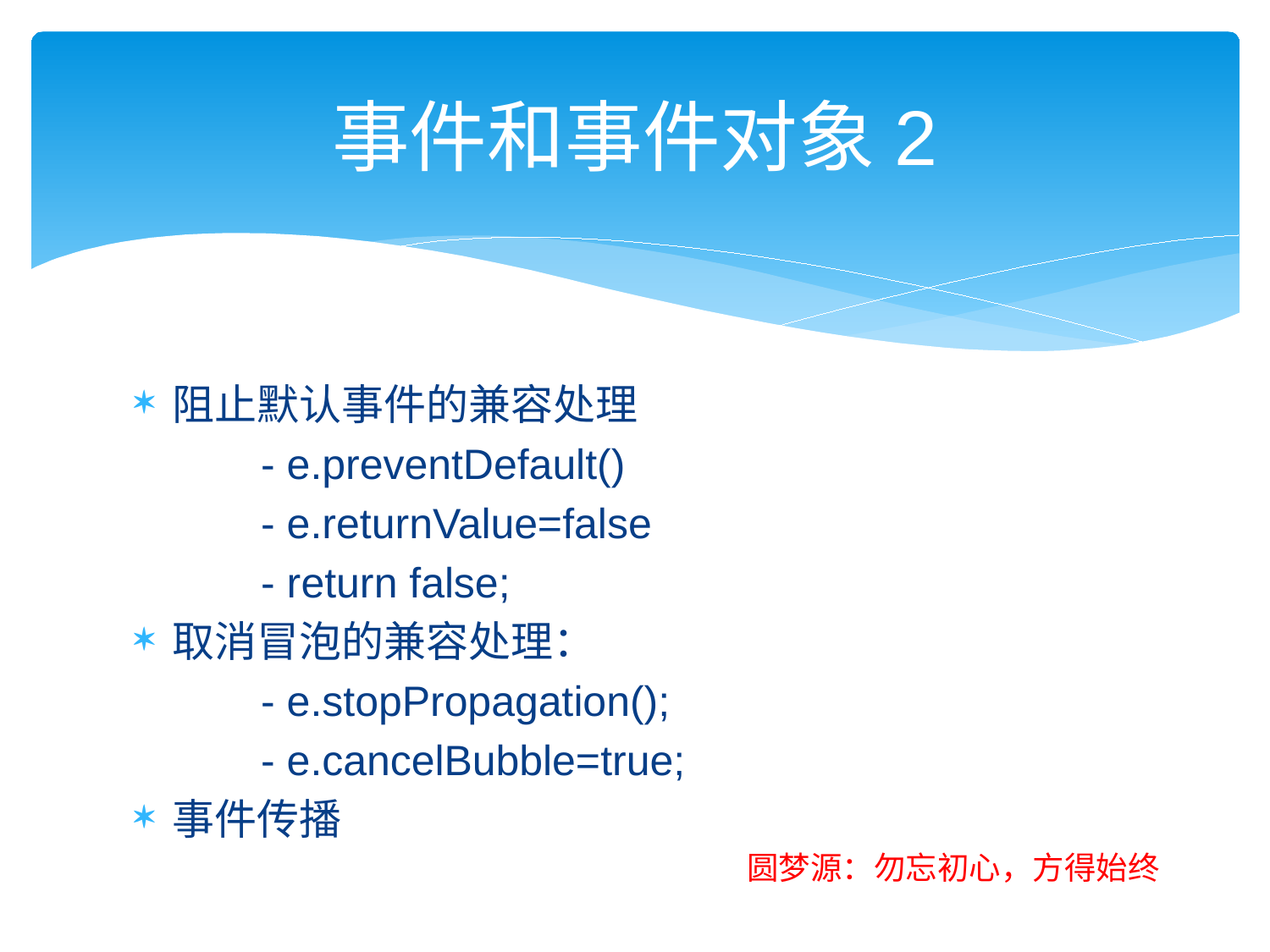

# 事件和事件对象2
阻止默认事件的兼容处理
	- e.preventDefault()
	- e.returnValue=false
	- return false;
取消冒泡的兼容处理：
	- e.stopPropagation();
	- e.cancelBubble=true;
事件传播